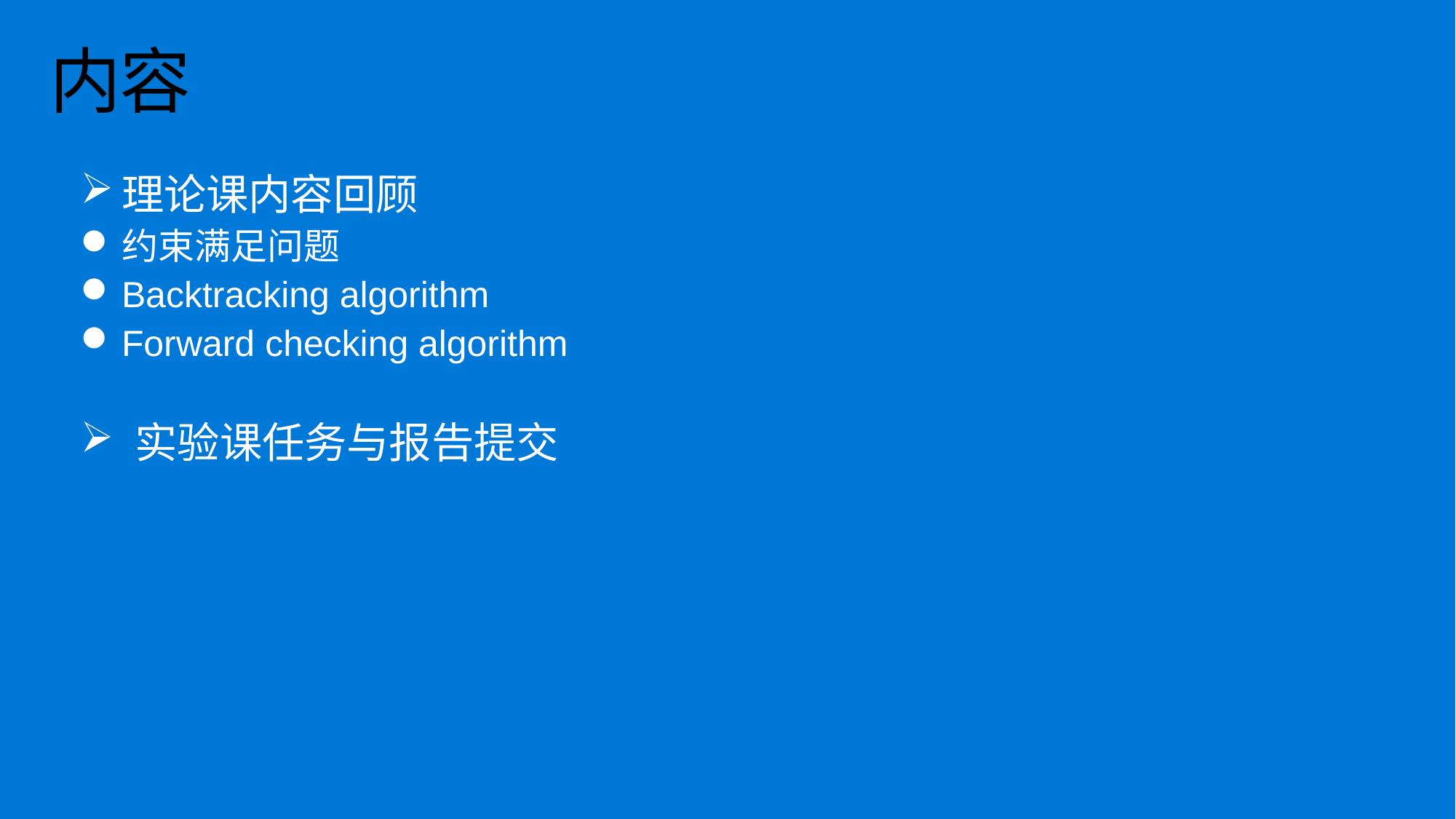

# 内容
理论课内容回顾
约束满足问题
Backtracking algorithm
Forward checking algorithm

实验课任务与报告提交